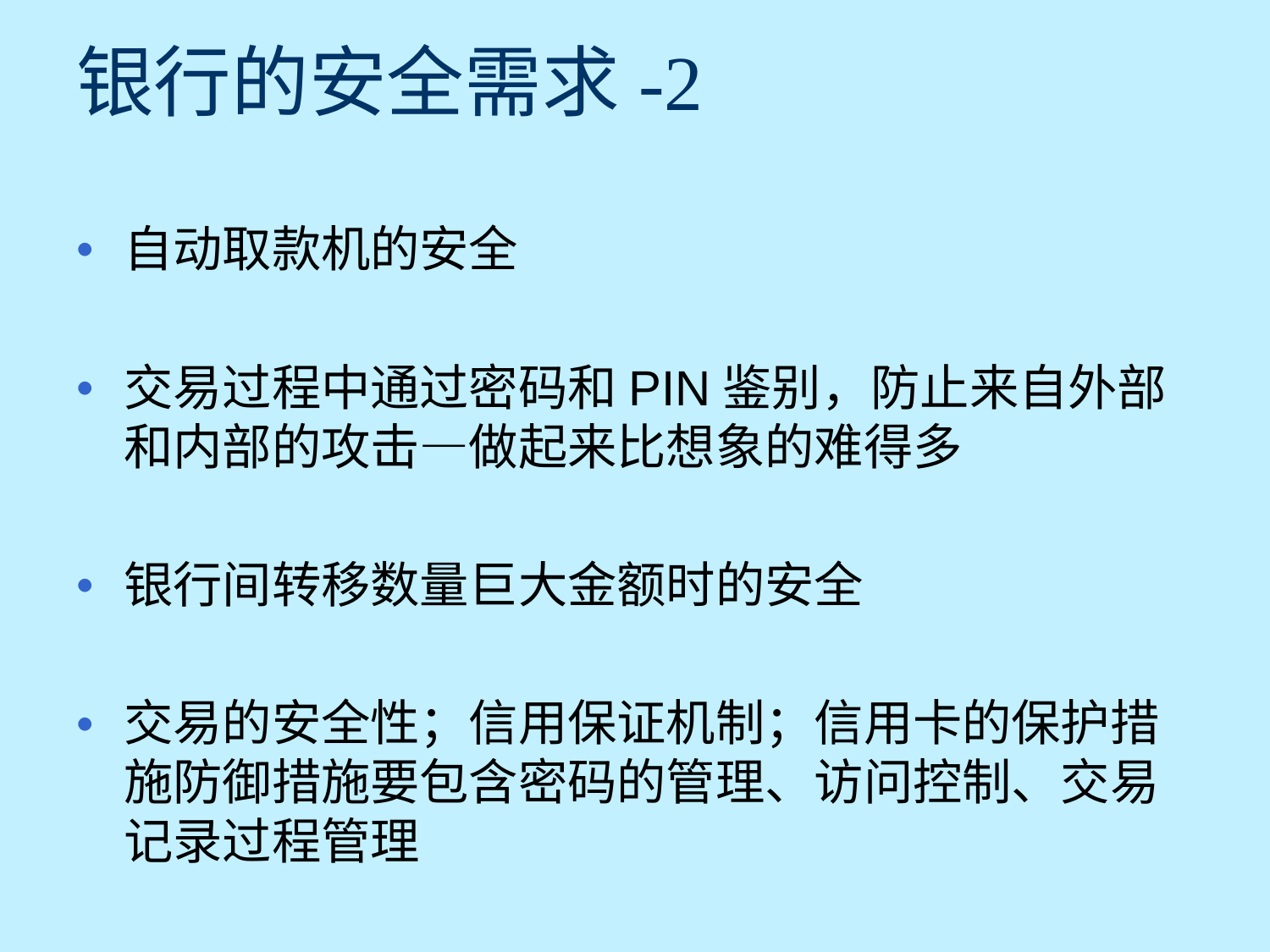

# 银行的安全需求-2
自动取款机的安全

交易过程中通过密码和PIN鉴别，防止来自外部和内部的攻击—做起来比想象的难得多

银行间转移数量巨大金额时的安全

交易的安全性；信用保证机制；信用卡的保护措施防御措施要包含密码的管理、访问控制、交易记录过程管理

31